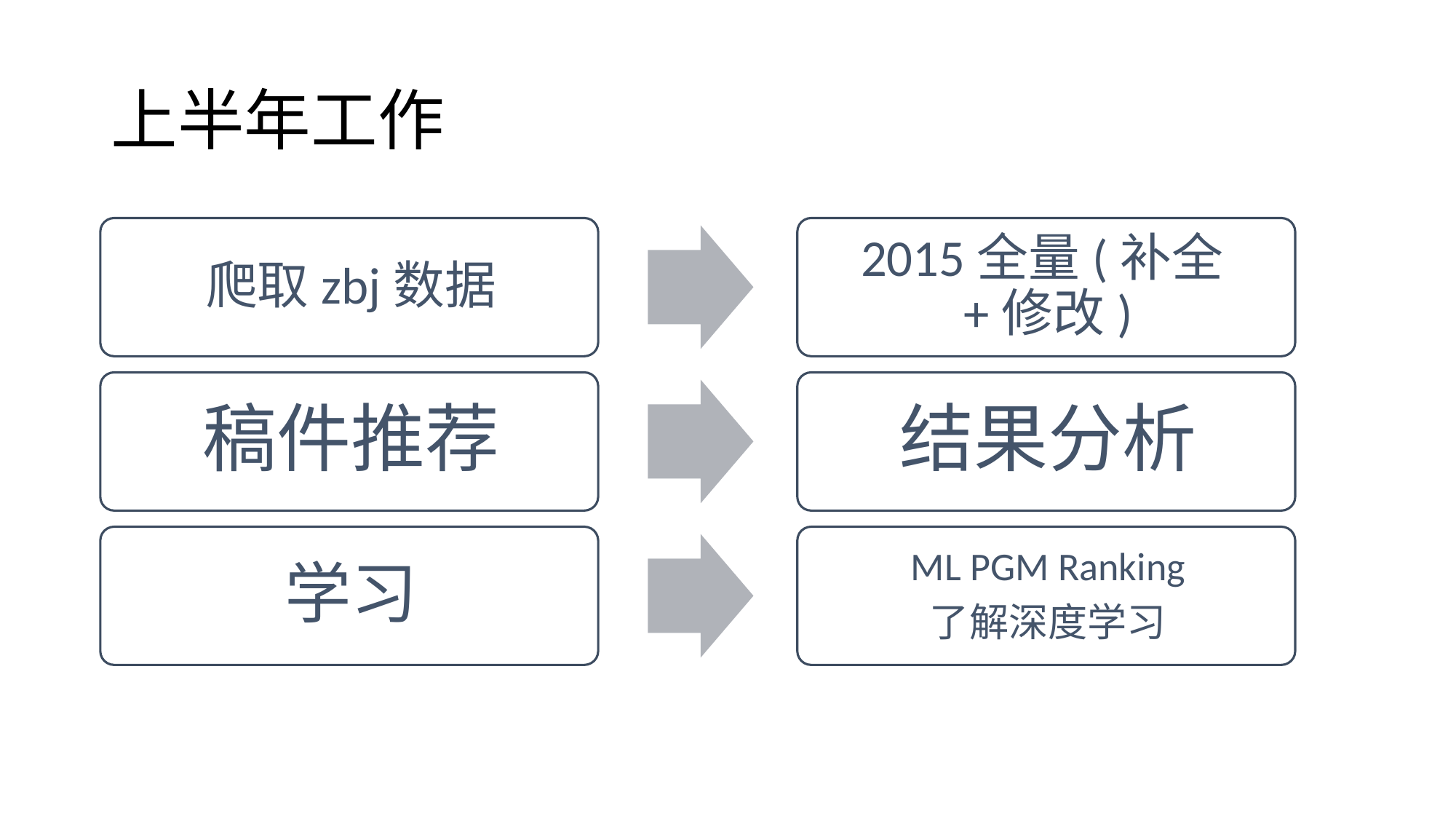

# 上半年工作
爬取zbj数据

2015全量(补全+修改)
稿件推荐

结果分析
学习

ML PGM Ranking
了解深度学习